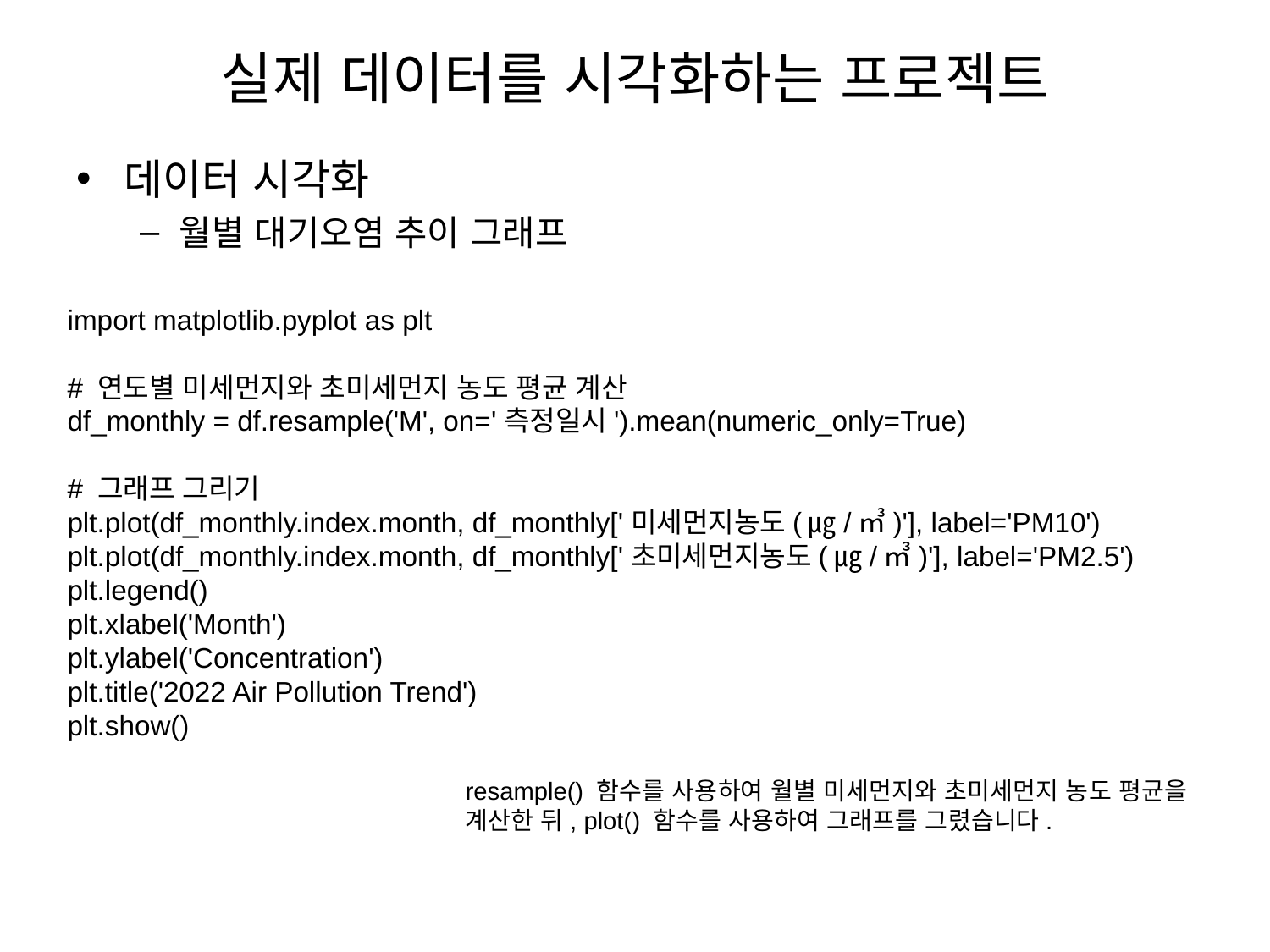

# 실제 데이터를 시각화하는 프로젝트
데이터 시각화
월별 대기오염 추이 그래프

import matplotlib.pyplot as plt

# 연도별 미세먼지와 초미세먼지 농도 평균 계산
df_monthly = df.resample('M', on='측정일시').mean(numeric_only=True)

# 그래프 그리기
plt.plot(df_monthly.index.month, df_monthly['미세먼지농도(㎍/㎥)'], label='PM10')
plt.plot(df_monthly.index.month, df_monthly['초미세먼지농도(㎍/㎥)'], label='PM2.5')
plt.legend()
plt.xlabel('Month')
plt.ylabel('Concentration')
plt.title('2022 Air Pollution Trend')
plt.show()
resample() 함수를 사용하여 월별 미세먼지와 초미세먼지 농도 평균을 계산한 뒤, plot() 함수를 사용하여 그래프를 그렸습니다.